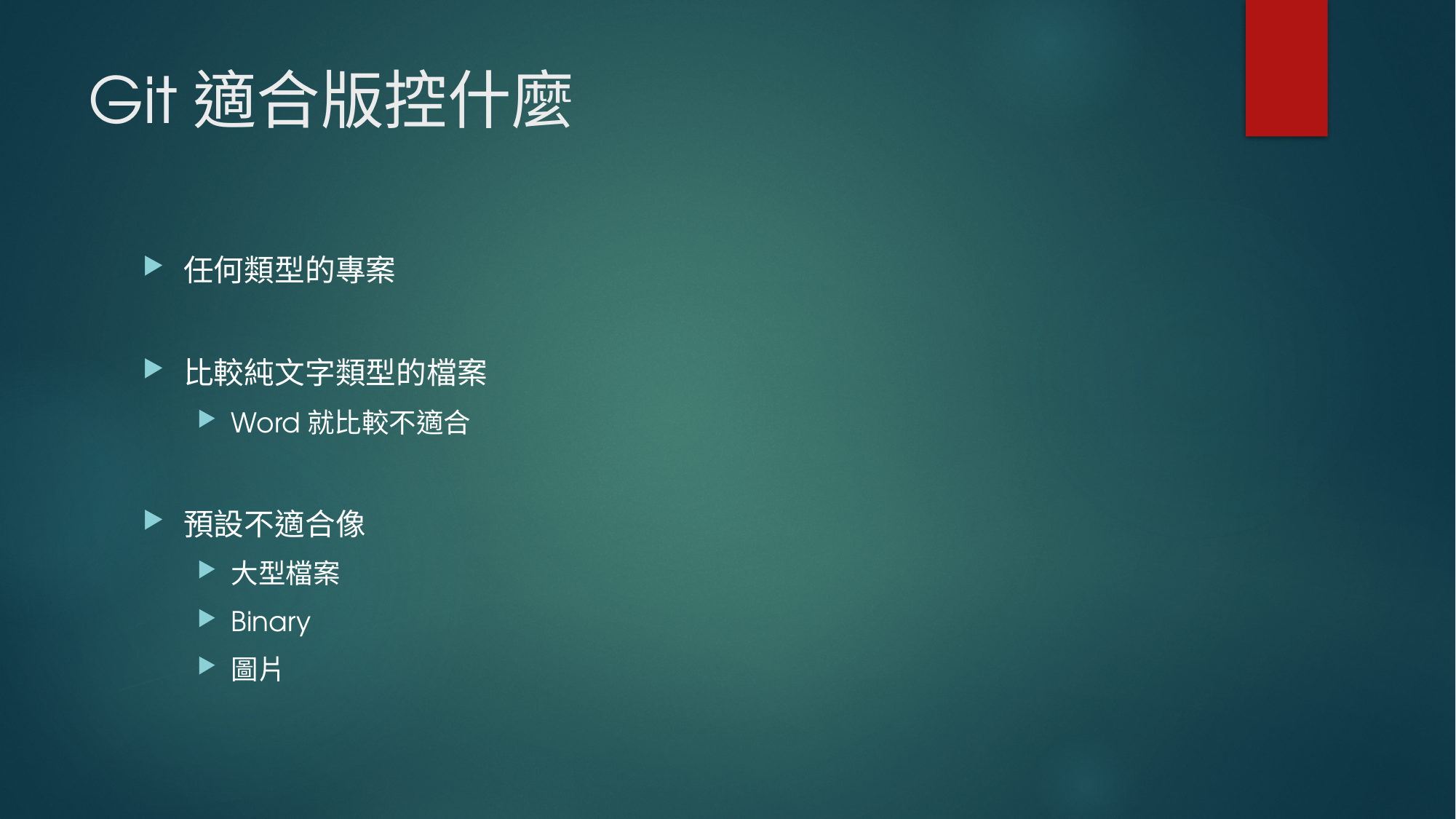

# Git適合版控什麼
任何類型的專案

比較純文字類型的檔案
Word就比較不適合

預設不適合像
大型檔案
Binary
圖片